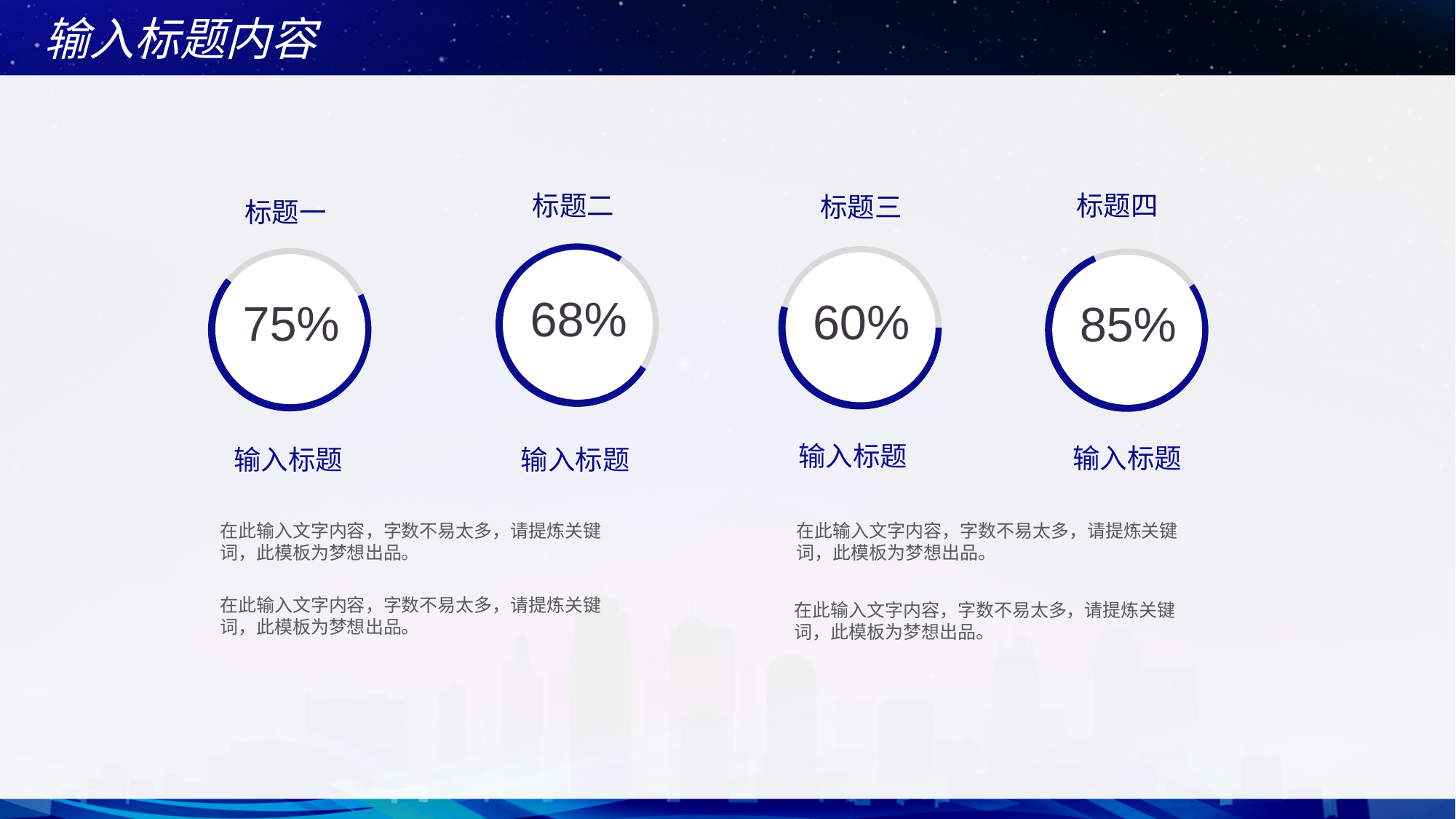

输入标题内容
标题二
标题四
标题三
标题一

68%

60%

75%

85%
输入标题
输入标题
输入标题
输入标题
在此输入文字内容，字数不易太多，请提炼关键词，此模板为梦想出品。
在此输入文字内容，字数不易太多，请提炼关键词，此模板为梦想出品。
在此输入文字内容，字数不易太多，请提炼关键词，此模板为梦想出品。
在此输入文字内容，字数不易太多，请提炼关键词，此模板为梦想出品。